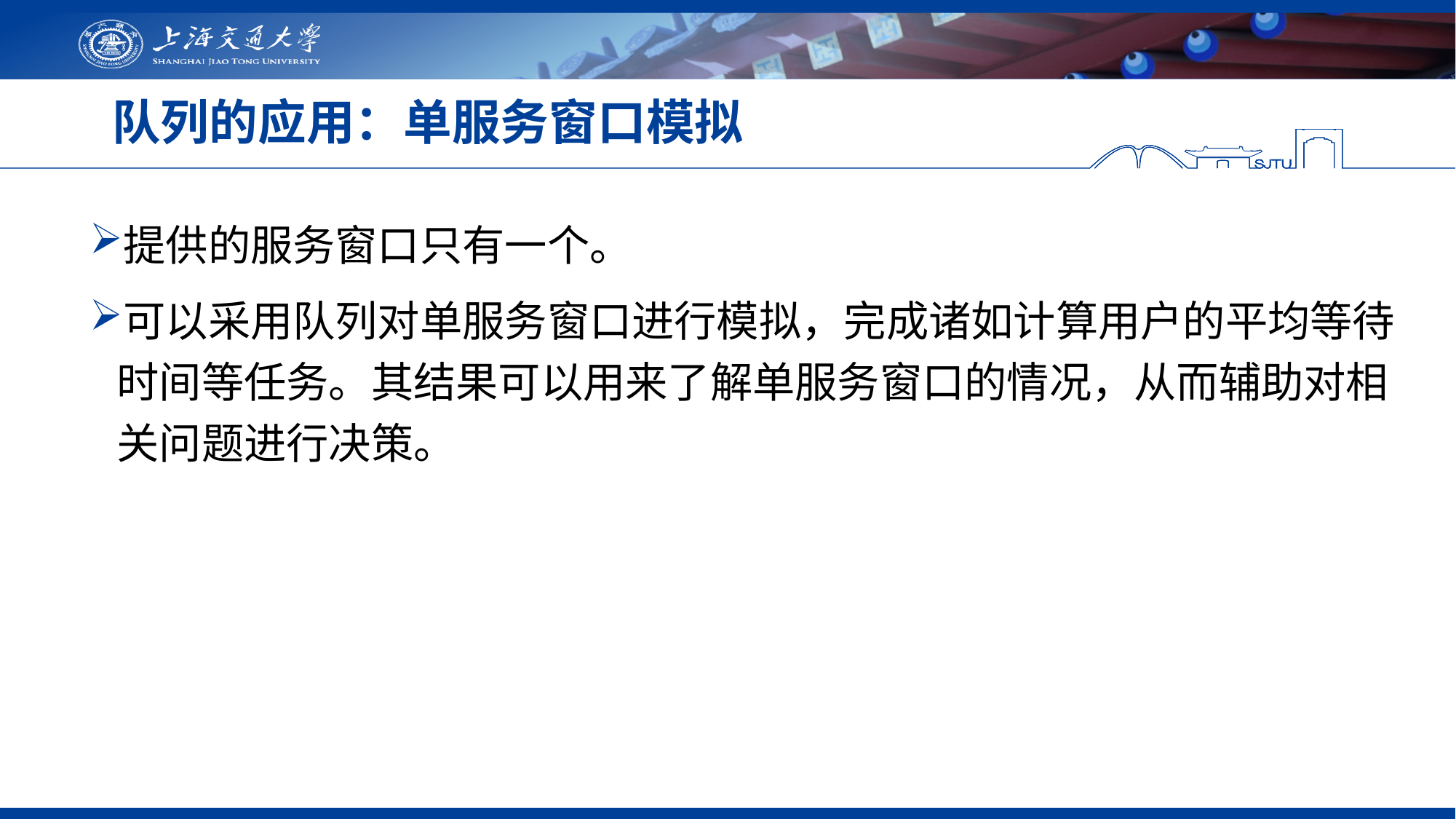

# 队列的应用：单服务窗口模拟
提供的服务窗口只有一个。
可以采用队列对单服务窗口进行模拟，完成诸如计算用户的平均等待时间等任务。其结果可以用来了解单服务窗口的情况，从而辅助对相关问题进行决策。